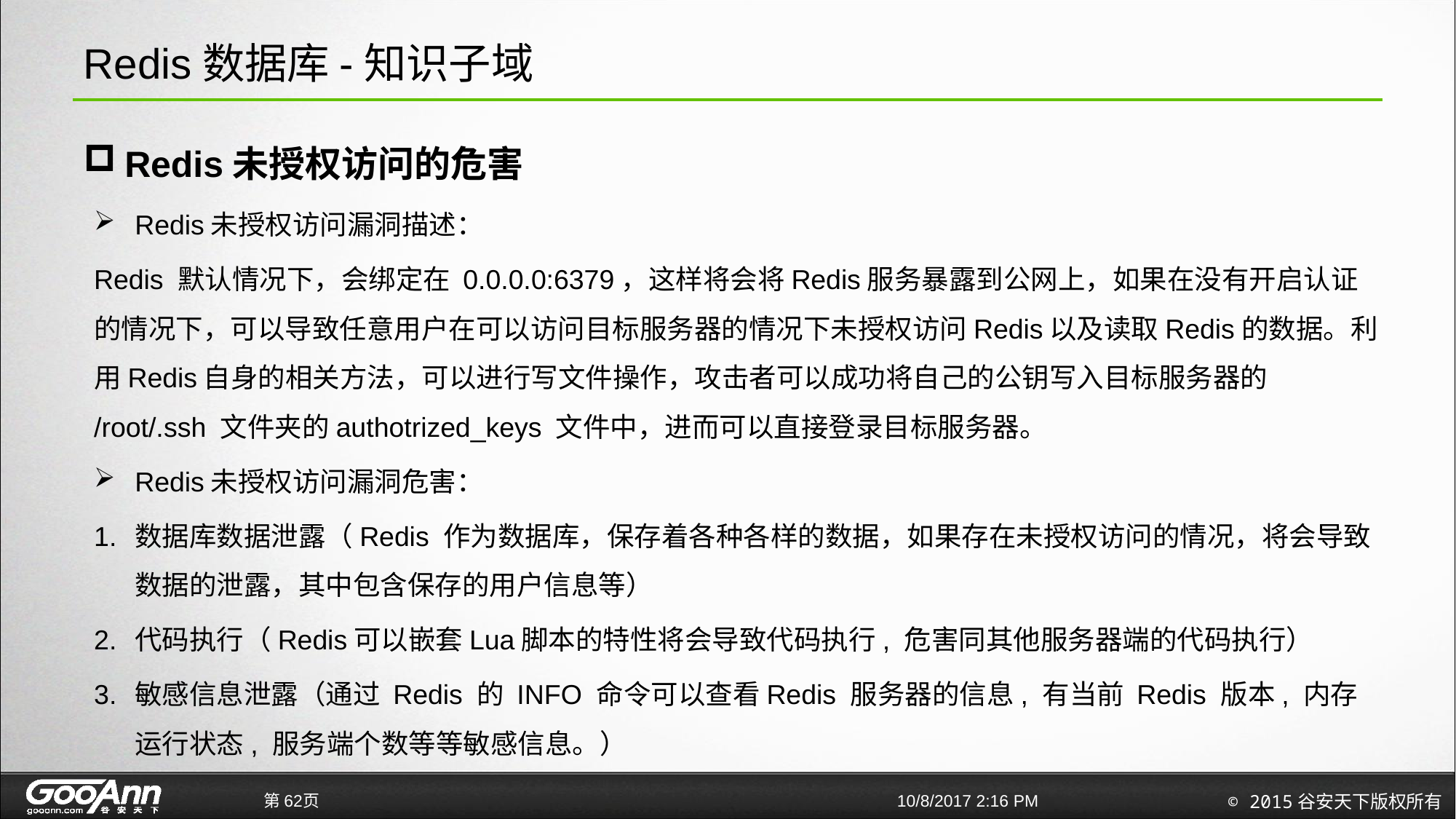

# Redis数据库-知识子域
Redis未授权访问的危害
Redis未授权访问漏洞描述：
Redis 默认情况下，会绑定在 0.0.0.0:6379，这样将会将Redis服务暴露到公网上，如果在没有开启认证的情况下，可以导致任意用户在可以访问目标服务器的情况下未授权访问Redis以及读取Redis的数据。利用Redis自身的相关方法，可以进行写文件操作，攻击者可以成功将自己的公钥写入目标服务器的 /root/.ssh 文件夹的authotrized_keys 文件中，进而可以直接登录目标服务器。
Redis未授权访问漏洞危害：
数据库数据泄露（Redis 作为数据库，保存着各种各样的数据，如果存在未授权访问的情况，将会导致数据的泄露，其中包含保存的用户信息等）
代码执行（Redis可以嵌套Lua脚本的特性将会导致代码执行, 危害同其他服务器端的代码执行）
敏感信息泄露（通过 Redis 的 INFO 命令可以查看Redis 服务器的信息, 有当前 Redis 版本, 内存运行状态, 服务端个数等等敏感信息。）